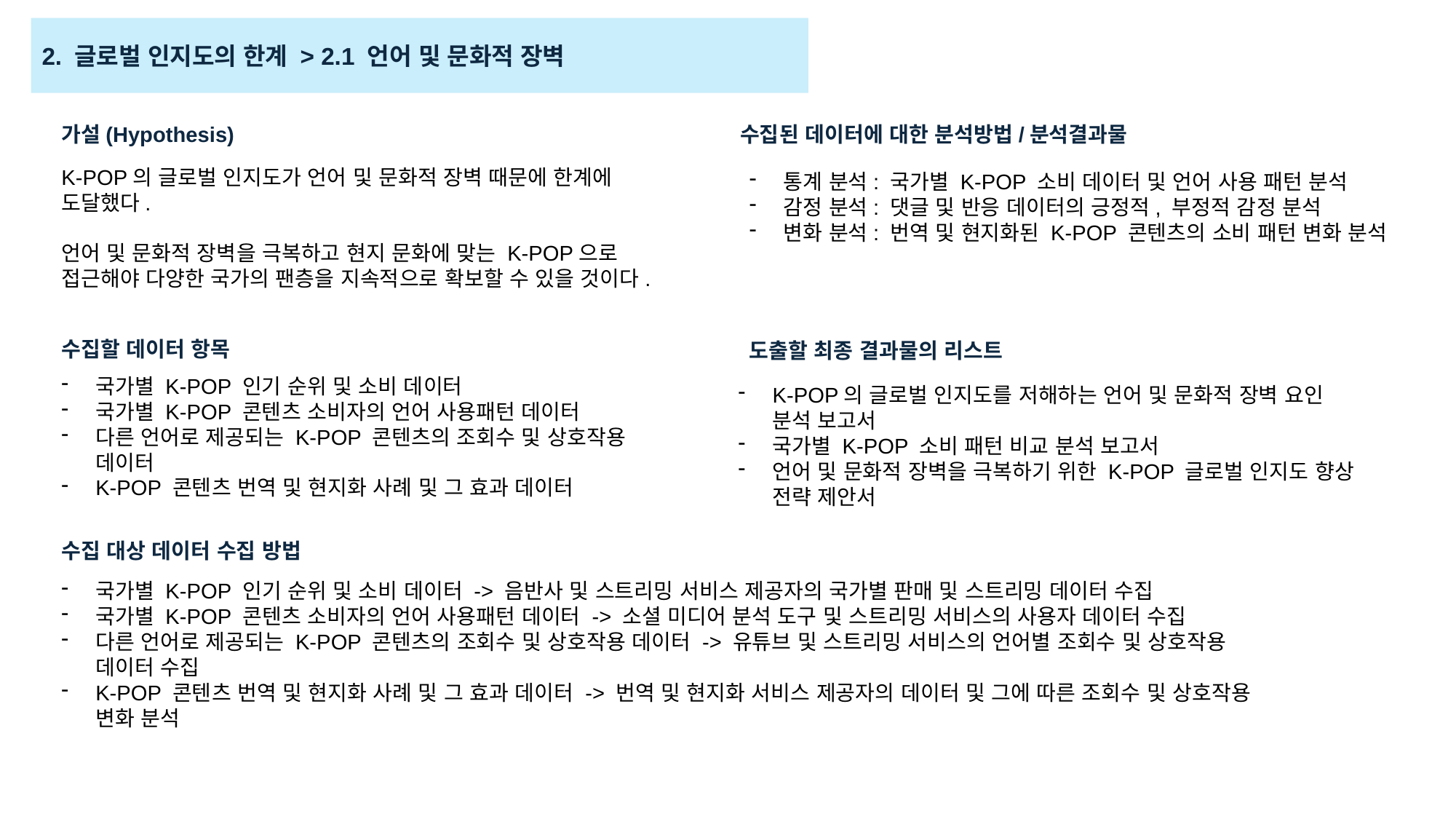

2. 글로벌 인지도의 한계 > 2.1 언어 및 문화적 장벽
가설(Hypothesis)
수집된 데이터에 대한 분석방법/분석결과물
K-POP의 글로벌 인지도가 언어 및 문화적 장벽 때문에 한계에 도달했다.

언어 및 문화적 장벽을 극복하고 현지 문화에 맞는 K-POP으로 접근해야 다양한 국가의 팬층을 지속적으로 확보할 수 있을 것이다.
통계 분석: 국가별 K-POP 소비 데이터 및 언어 사용 패턴 분석
감정 분석: 댓글 및 반응 데이터의 긍정적, 부정적 감정 분석
변화 분석: 번역 및 현지화된 K-POP 콘텐츠의 소비 패턴 변화 분석
수집할 데이터 항목
도출할 최종 결과물의 리스트
국가별 K-POP 인기 순위 및 소비 데이터
국가별 K-POP 콘텐츠 소비자의 언어 사용패턴 데이터
다른 언어로 제공되는 K-POP 콘텐츠의 조회수 및 상호작용 데이터
K-POP 콘텐츠 번역 및 현지화 사례 및 그 효과 데이터
K-POP의 글로벌 인지도를 저해하는 언어 및 문화적 장벽 요인 분석 보고서
국가별 K-POP 소비 패턴 비교 분석 보고서
언어 및 문화적 장벽을 극복하기 위한 K-POP 글로벌 인지도 향상 전략 제안서
수집 대상 데이터 수집 방법
국가별 K-POP 인기 순위 및 소비 데이터 -> 음반사 및 스트리밍 서비스 제공자의 국가별 판매 및 스트리밍 데이터 수집
국가별 K-POP 콘텐츠 소비자의 언어 사용패턴 데이터 -> 소셜 미디어 분석 도구 및 스트리밍 서비스의 사용자 데이터 수집
다른 언어로 제공되는 K-POP 콘텐츠의 조회수 및 상호작용 데이터 -> 유튜브 및 스트리밍 서비스의 언어별 조회수 및 상호작용 데이터 수집
K-POP 콘텐츠 번역 및 현지화 사례 및 그 효과 데이터 -> 번역 및 현지화 서비스 제공자의 데이터 및 그에 따른 조회수 및 상호작용 변화 분석